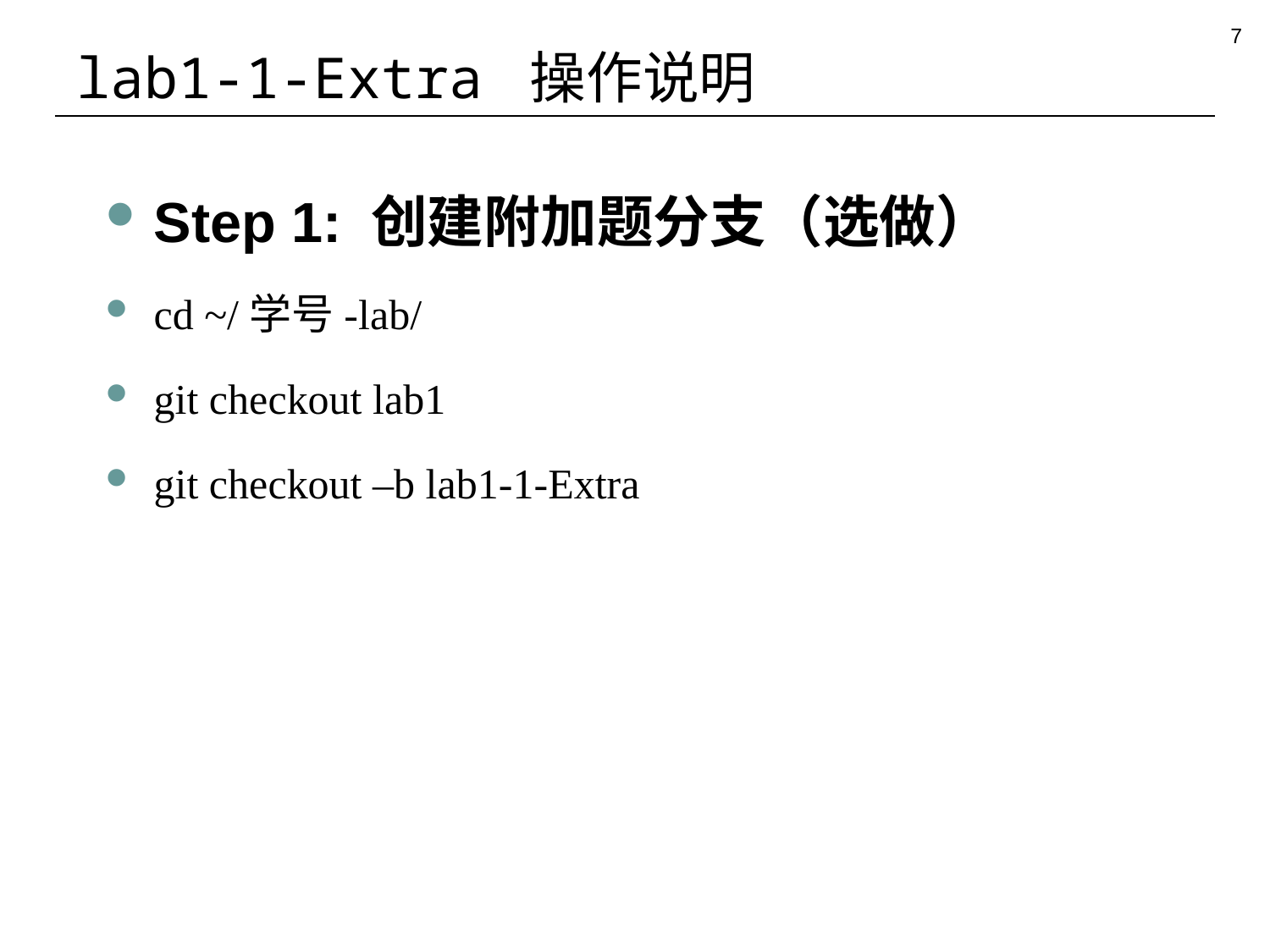

7
# lab1-1-Extra 操作说明
Step 1: 创建附加题分支（选做）
cd ~/学号-lab/
git checkout lab1
git checkout –b lab1-1-Extra